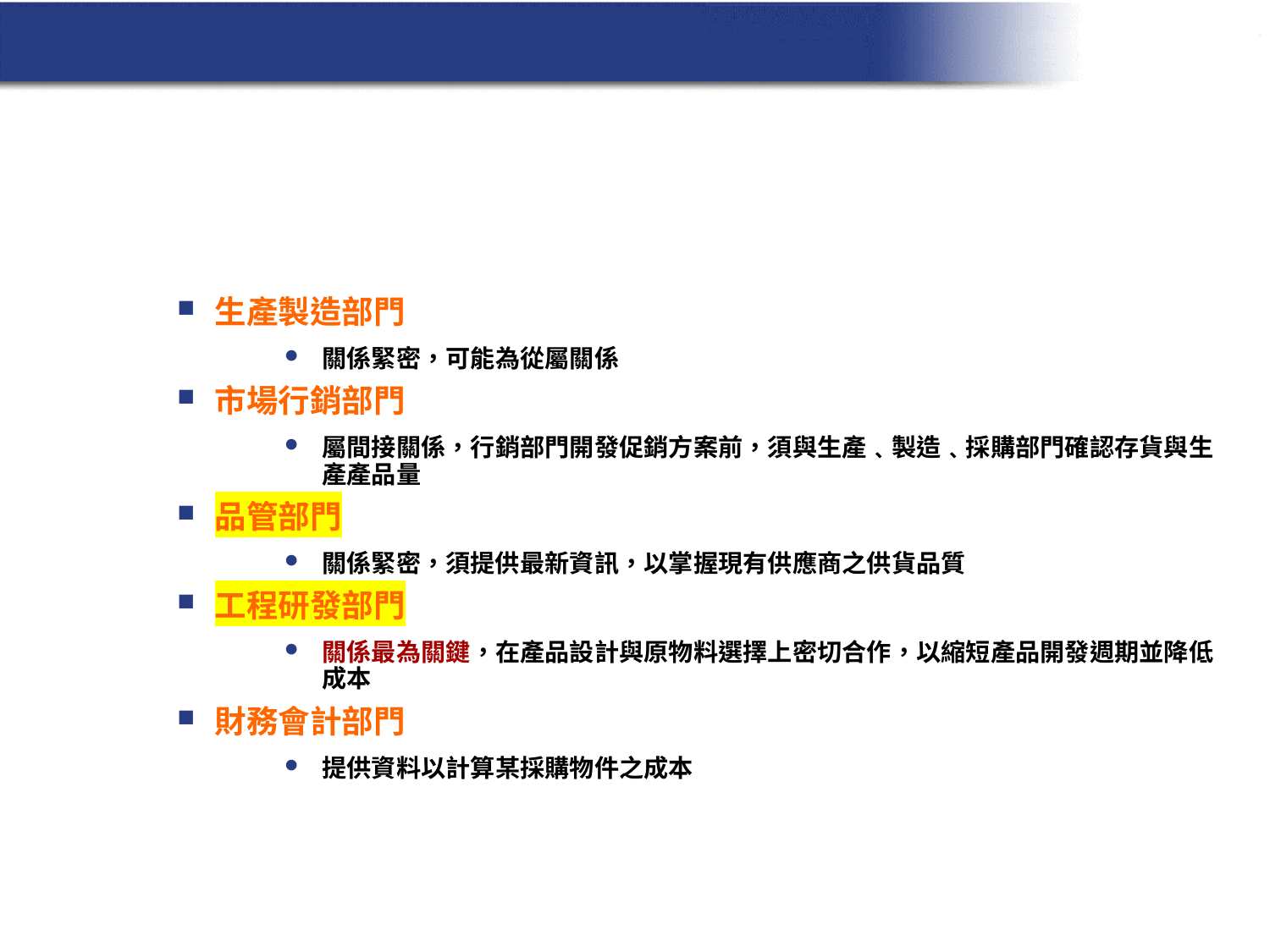

# 採購部門與組織內各部門之關係
生產製造部門
關係緊密，可能為從屬關係
市場行銷部門
屬間接關係，行銷部門開發促銷方案前，須與生產﹑製造﹑採購部門確認存貨與生產產品量
品管部門
關係緊密，須提供最新資訊，以掌握現有供應商之供貨品質
工程研發部門
關係最為關鍵，在產品設計與原物料選擇上密切合作，以縮短產品開發週期並降低成本
財務會計部門
提供資料以計算某採購物件之成本